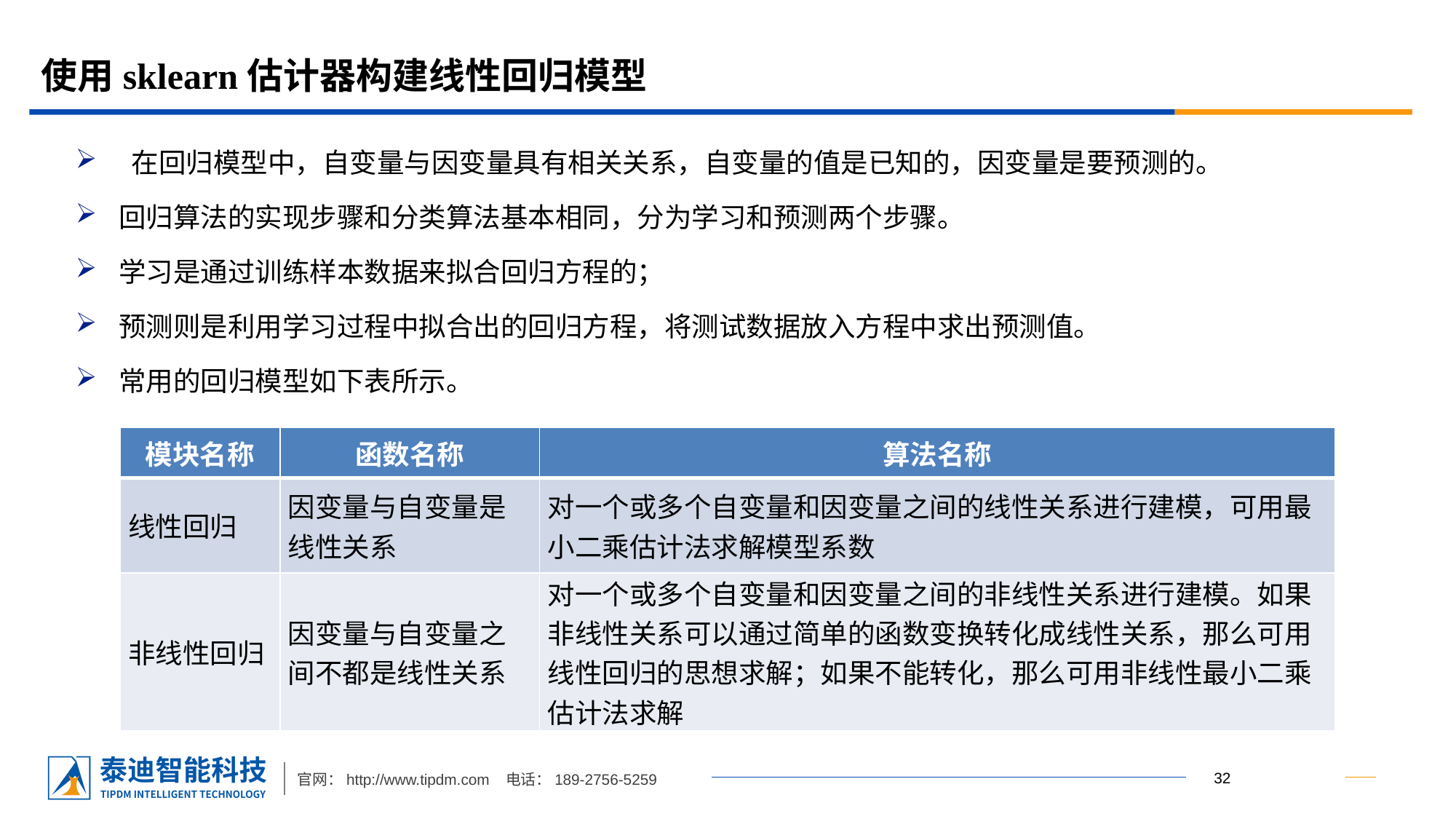

# 使用sklearn估计器构建线性回归模型
 在回归模型中，自变量与因变量具有相关关系，自变量的值是已知的，因变量是要预测的。
回归算法的实现步骤和分类算法基本相同，分为学习和预测两个步骤。
学习是通过训练样本数据来拟合回归方程的；
预测则是利用学习过程中拟合出的回归方程，将测试数据放入方程中求出预测值。
常用的回归模型如下表所示。
| 模块名称 | 函数名称 | 算法名称 |
| --- | --- | --- |
| 线性回归 | 因变量与自变量是线性关系 | 对一个或多个自变量和因变量之间的线性关系进行建模，可用最小二乘估计法求解模型系数 |
| 非线性回归 | 因变量与自变量之间不都是线性关系 | 对一个或多个自变量和因变量之间的非线性关系进行建模。如果非线性关系可以通过简单的函数变换转化成线性关系，那么可用线性回归的思想求解；如果不能转化，那么可用非线性最小二乘估计法求解 |